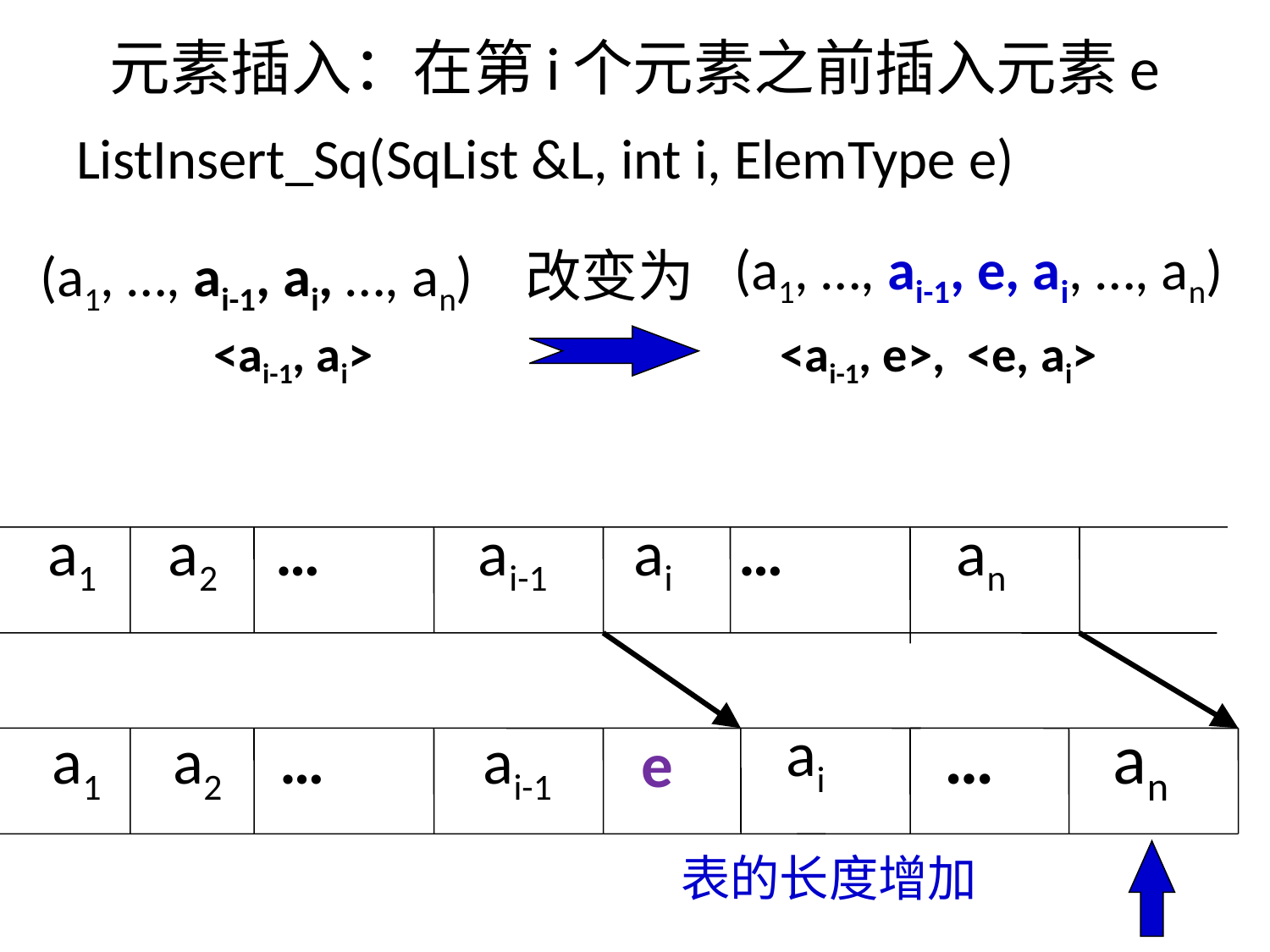

# 元素插入：在第i个元素之前插入元素e
ListInsert_Sq(SqList &L, int i, ElemType e)
(a1, …, ai-1, e, ai, …, an)
 (a1, …, ai-1, ai, …, an)   改变为
<ai-1, ai>
<ai-1, e>,  <e, ai>

a1     a2    …           ai-1      ai     …            an

a1     a2    …           ai-1

ai

…

an

 e

表的长度增加